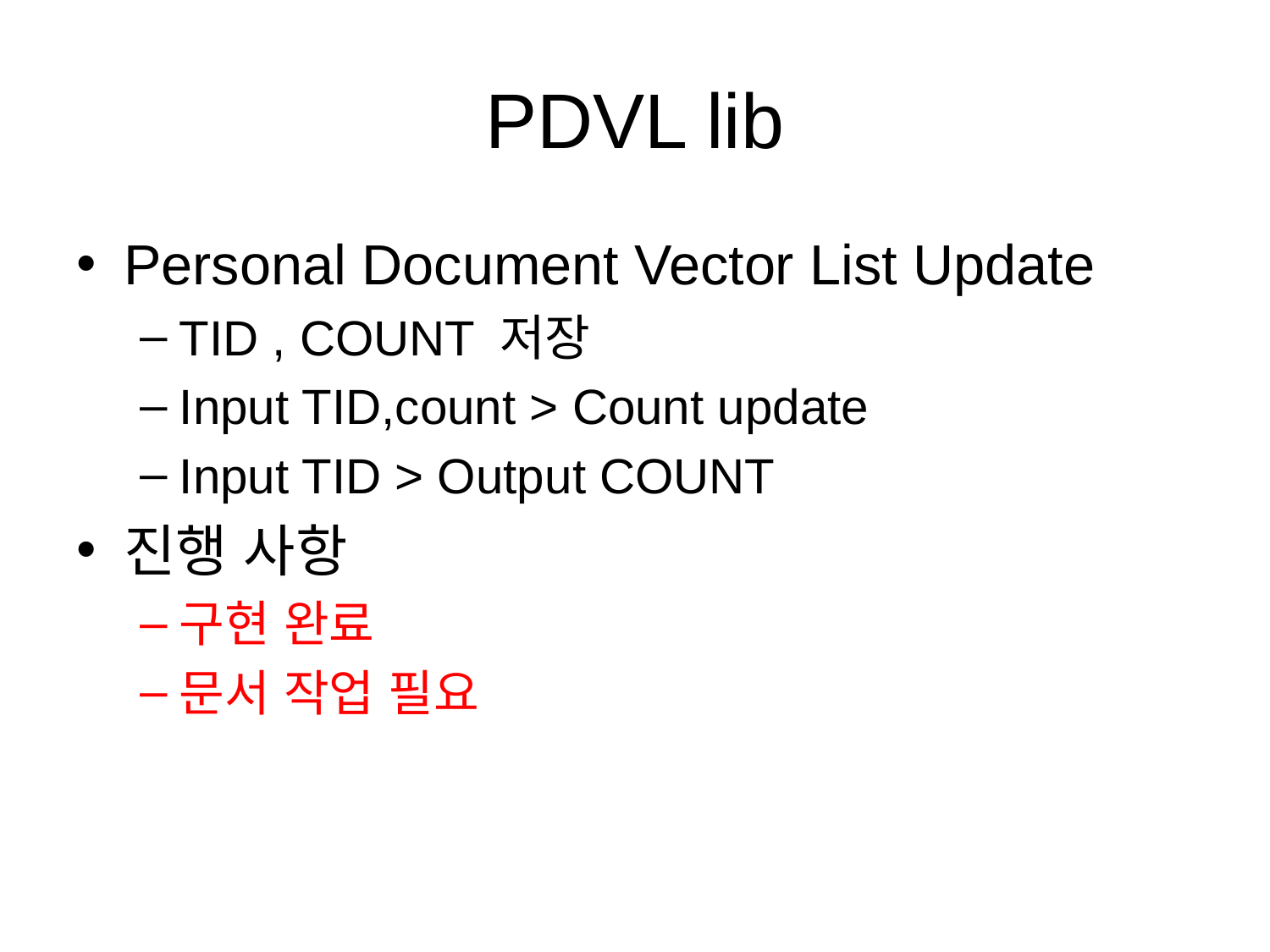

# PDVL lib
Personal Document Vector List Update
TID , COUNT 저장
Input TID,count > Count update
Input TID > Output COUNT
진행 사항
구현 완료
문서 작업 필요